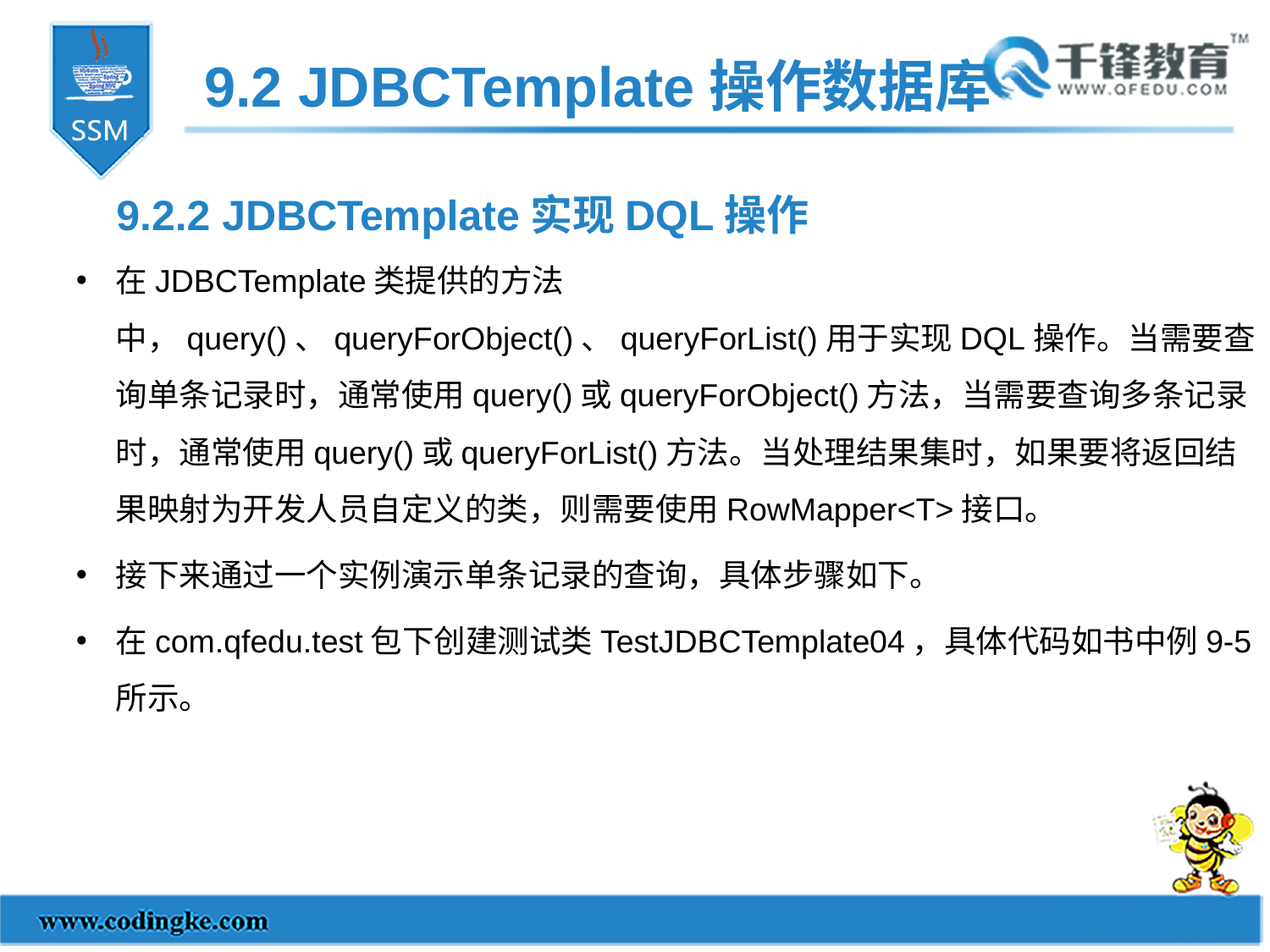

9.2 JDBCTemplate操作数据库
9.2.2 JDBCTemplate实现DQL操作
在JDBCTemplate类提供的方法中，query()、queryForObject()、queryForList()用于实现DQL操作。当需要查询单条记录时，通常使用query()或queryForObject()方法，当需要查询多条记录时，通常使用query()或queryForList()方法。当处理结果集时，如果要将返回结果映射为开发人员自定义的类，则需要使用RowMapper<T>接口。
接下来通过一个实例演示单条记录的查询，具体步骤如下。
在com.qfedu.test包下创建测试类TestJDBCTemplate04，具体代码如书中例9-5所示。